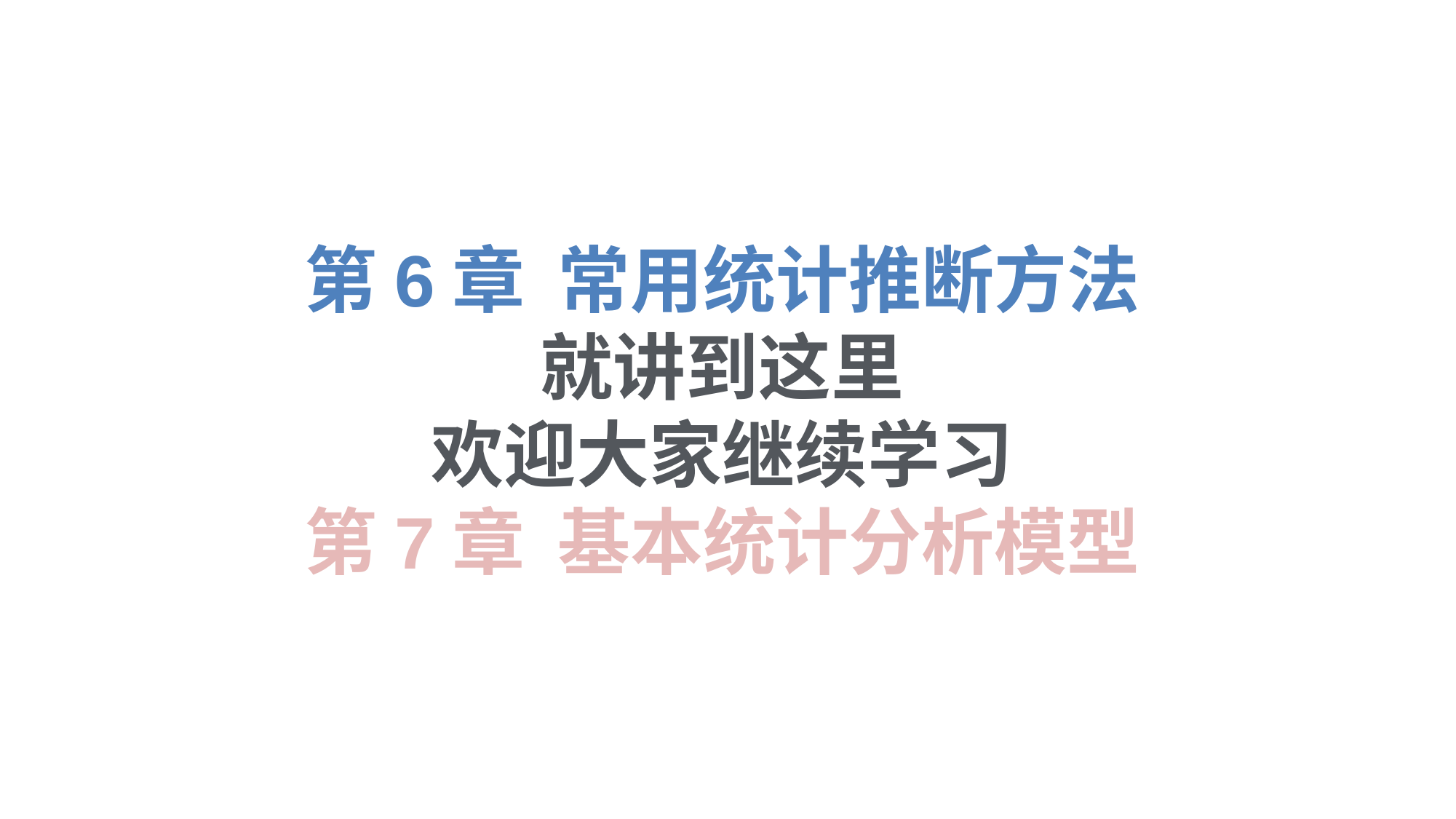

第6章  常用统计推断方法
就讲到这里
欢迎大家继续学习
第7章  基本统计分析模型